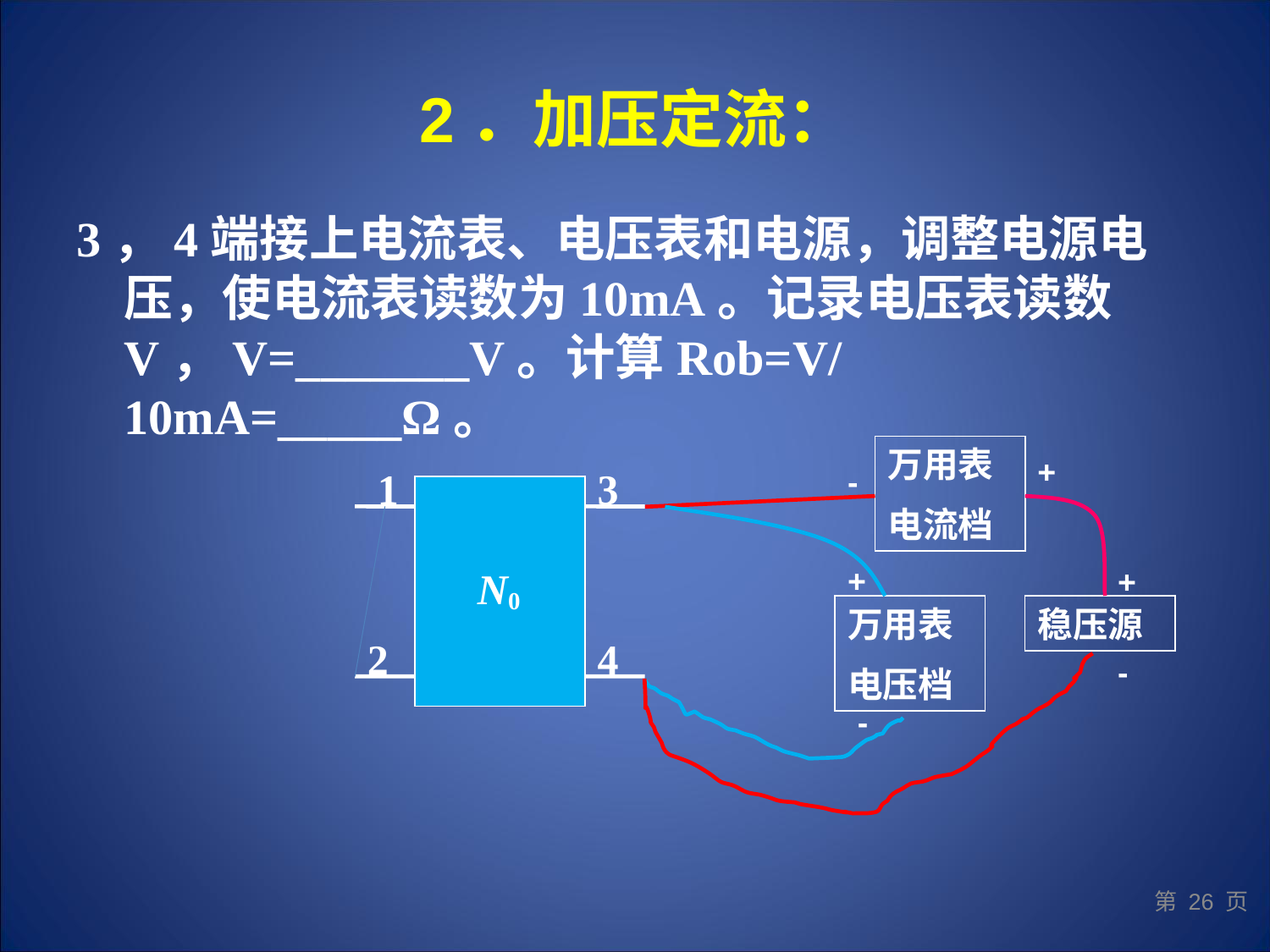

# 2．加压定流：
3，4端接上电流表、电压表和电源，调整电源电压，使电流表读数为10mA。记录电压表读数V，V=_______V。计算Rob=V/10mA=_____Ω。
万用表
电流档
+
-
1
3

N0
2
4

+
+
万用表
电压档
稳压源
-

-
第 26 页